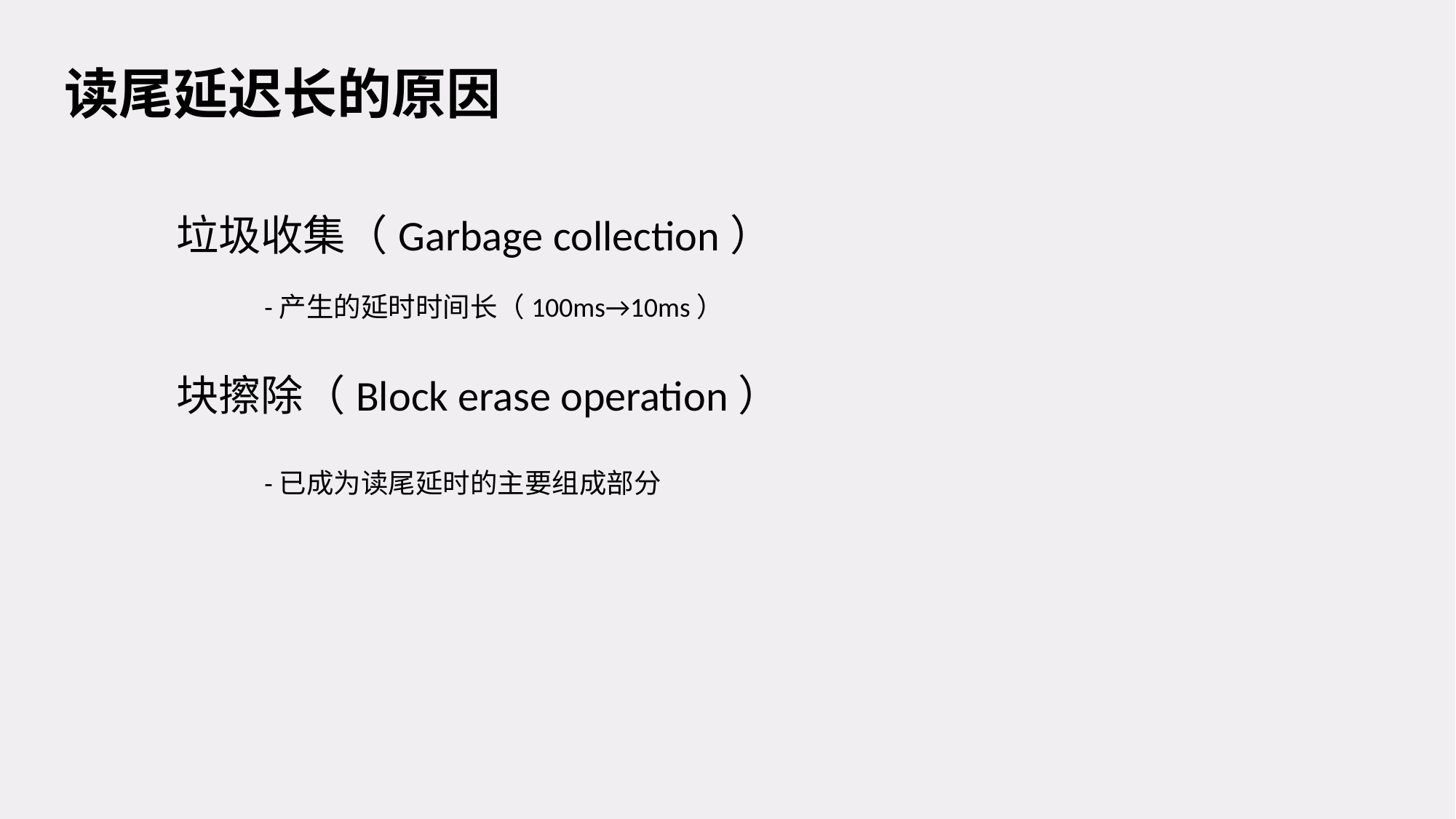

读尾延迟长的原因
垃圾收集（Garbage collection）
-产生的延时时间长（100ms→10ms）
块擦除（Block erase operation）
-已成为读尾延时的主要组成部分